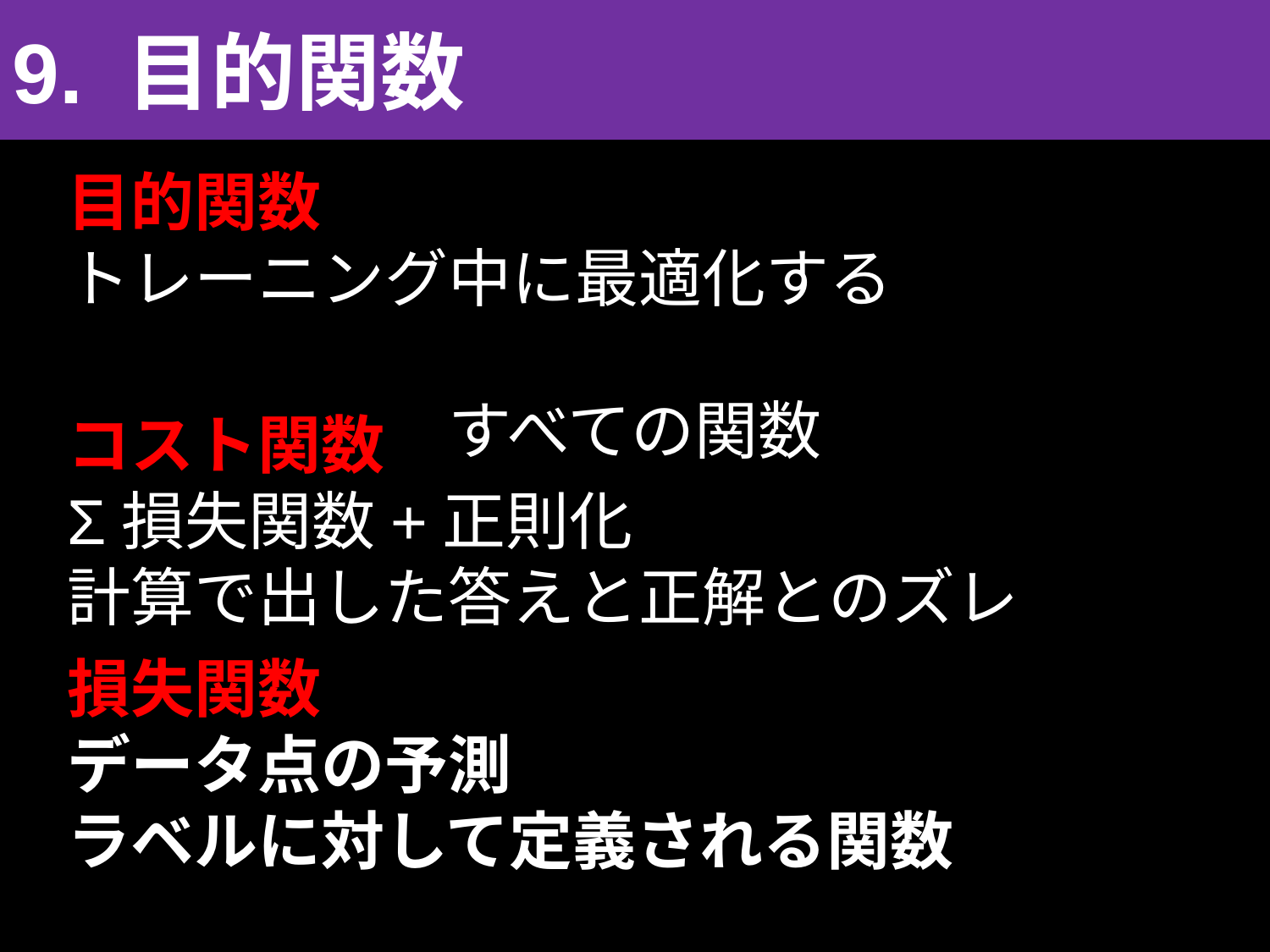

9. 目的関数

目的関数
トレーニング中に最適化する
											すべての関数
コスト関数
Σ損失関数+正則化
計算で出した答えと正解とのズレ
損失関数
データ点の予測
ラベルに対して定義される関数